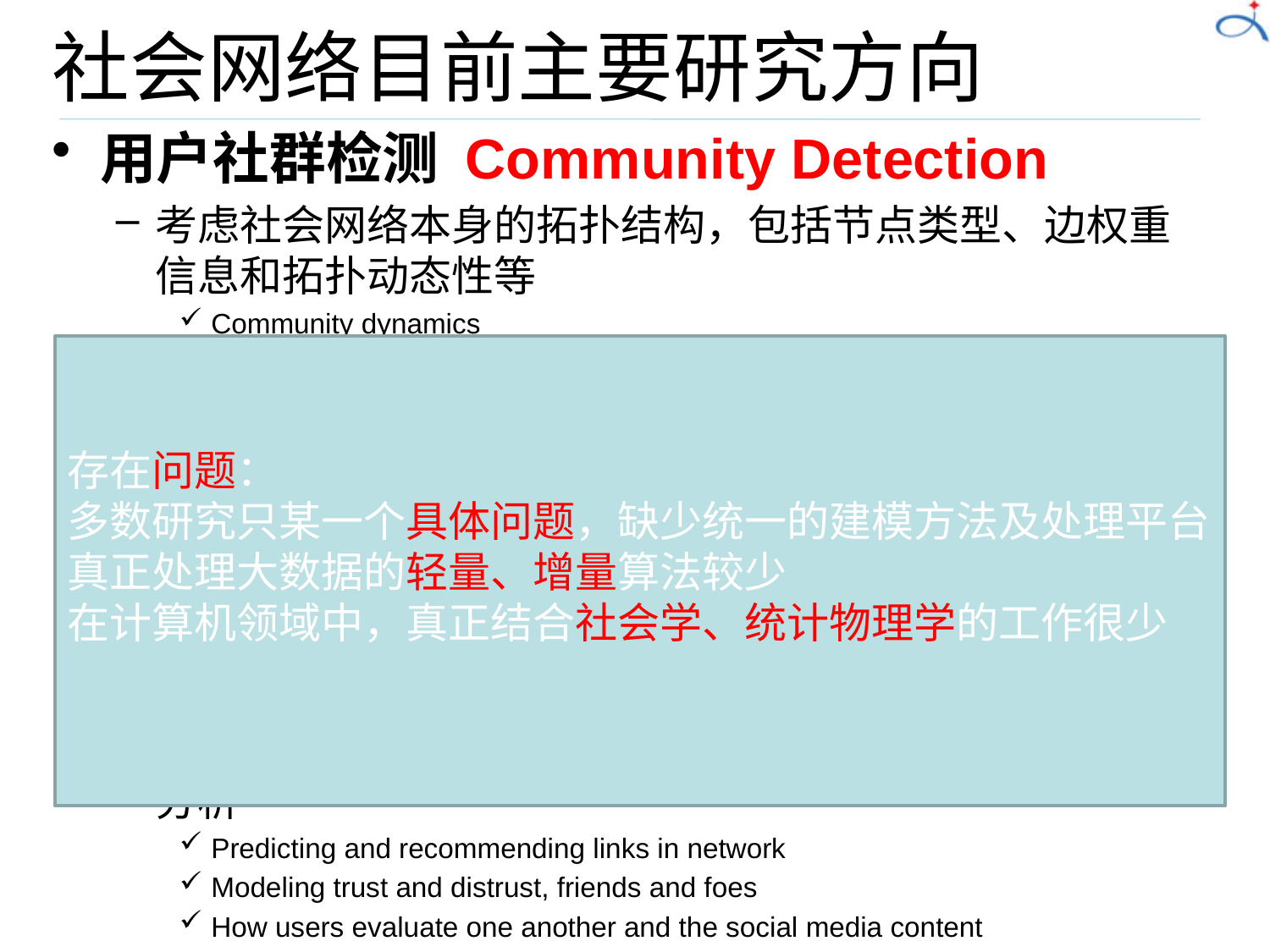

# 社会网络目前主要研究方向
用户社群检测 Community Detection
考虑社会网络本身的拓扑结构，包括节点类型、边权重信息和拓扑动态性等
Community dynamics
Influential Nodes detection
信息传播规律 Information Flow
预测内容扩散的速度、规模和影响程度
Predict information attention/popularity
Predicting and modeling the flow of information
Detect information big stories before they happen
用户关系建模 Rich Interactions
对社会网络中大规模用户、内容以及关系数据的挖掘和分析
Predicting and recommending links in network
Modeling trust and distrust, friends and foes
How users evaluate one another and the social media content

存在问题：
多数研究只某一个具体问题，缺少统一的建模方法及处理平台
真正处理大数据的轻量、增量算法较少
在计算机领域中，真正结合社会学、统计物理学的工作很少